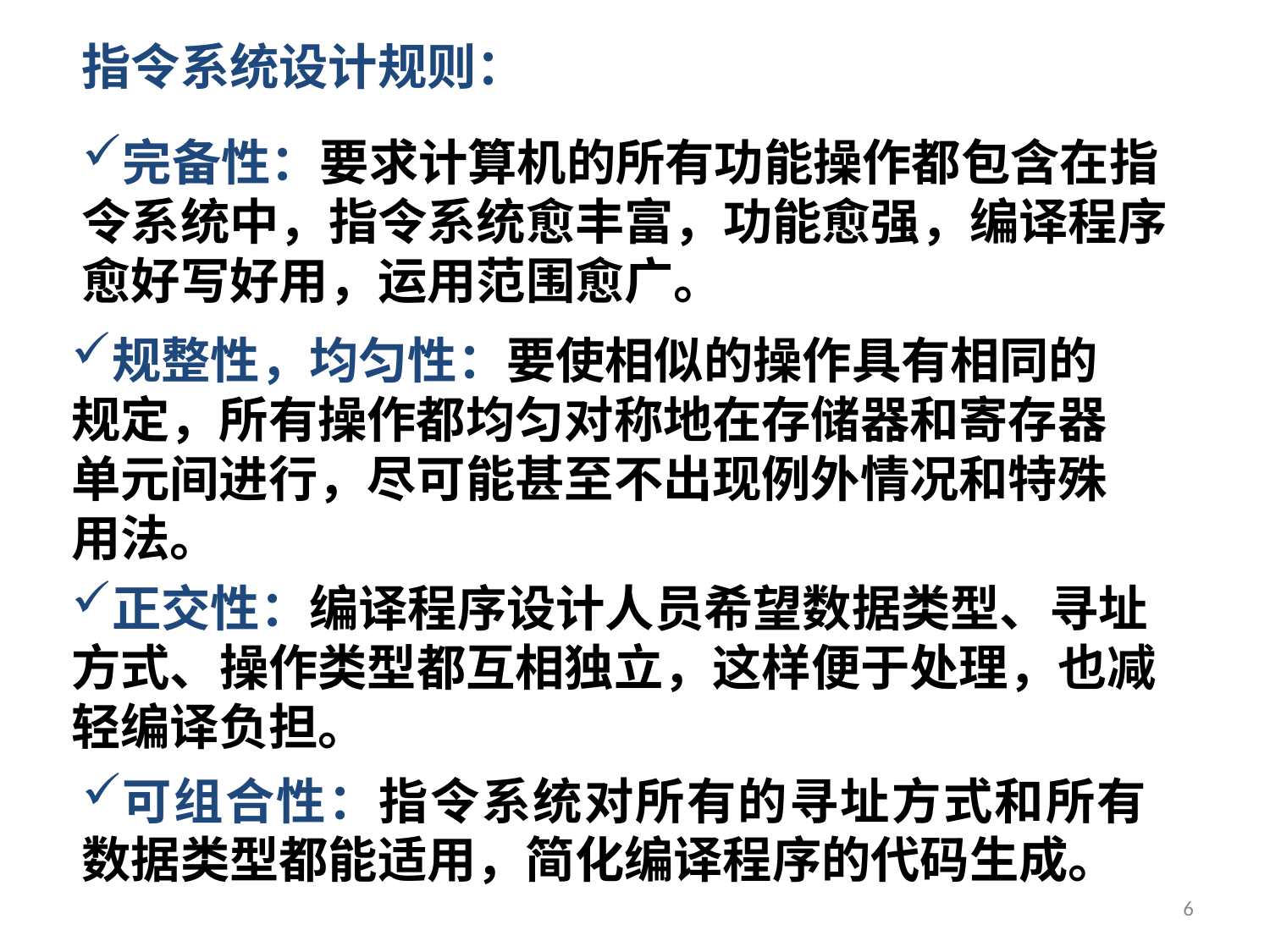

指令系统设计规则：
完备性：要求计算机的所有功能操作都包含在指令系统中，指令系统愈丰富，功能愈强，编译程序愈好写好用，运用范围愈广。
规整性，均匀性：要使相似的操作具有相同的规定，所有操作都均匀对称地在存储器和寄存器单元间进行，尽可能甚至不出现例外情况和特殊用法。
正交性：编译程序设计人员希望数据类型、寻址方式、操作类型都互相独立，这样便于处理，也减轻编译负担。
可组合性：指令系统对所有的寻址方式和所有数据类型都能适用，简化编译程序的代码生成。
6